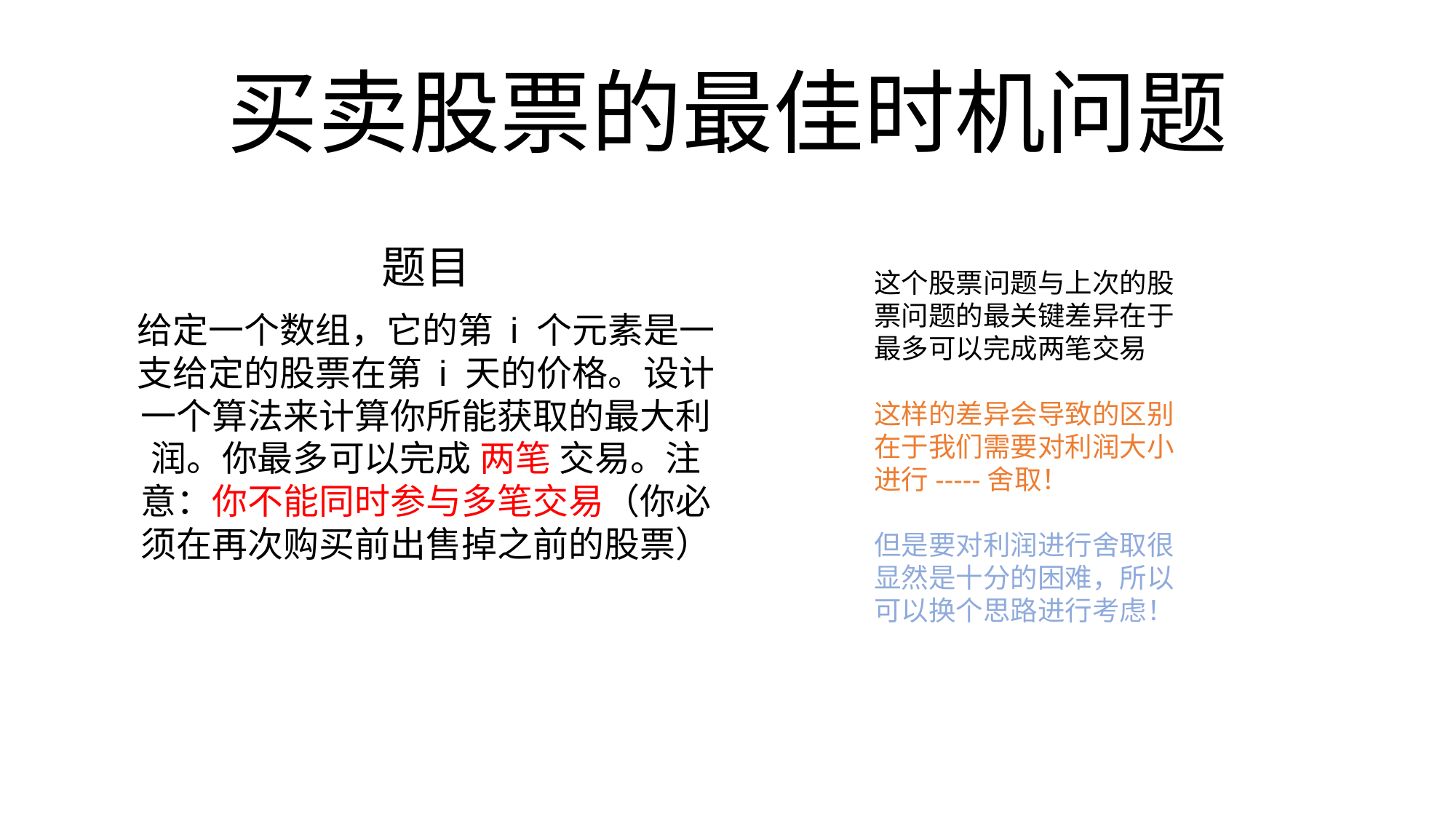

# 买卖股票的最佳时机问题
题目
给定一个数组，它的第 i 个元素是一支给定的股票在第 i 天的价格。设计一个算法来计算你所能获取的最大利润。你最多可以完成 两笔 交易。注意：你不能同时参与多笔交易（你必须在再次购买前出售掉之前的股票）
这个股票问题与上次的股票问题的最关键差异在于最多可以完成两笔交易

这样的差异会导致的区别在于我们需要对利润大小进行-----舍取！

但是要对利润进行舍取很显然是十分的困难，所以可以换个思路进行考虑！